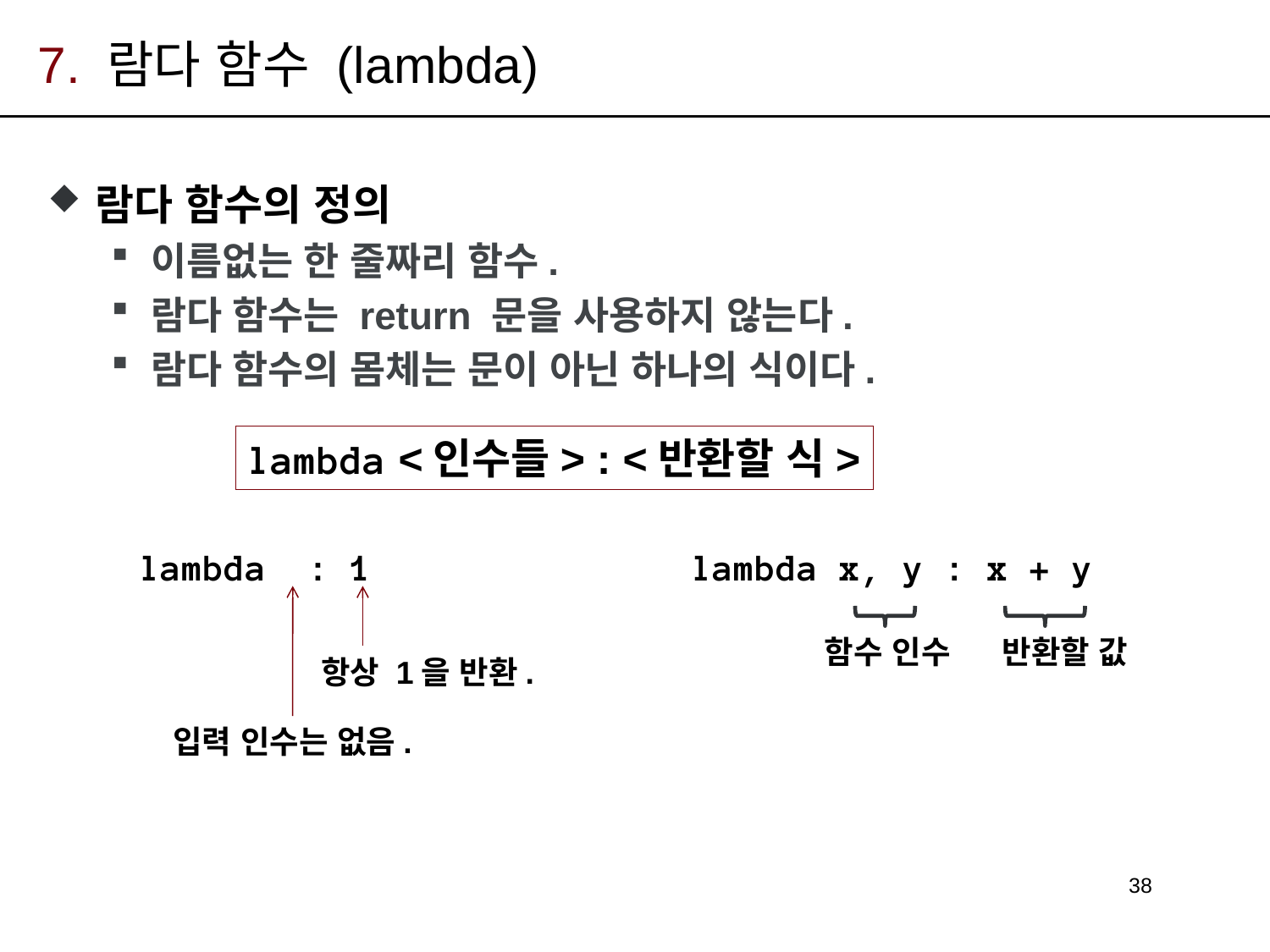

# 7. 람다 함수 (lambda)
람다 함수의 정의
이름없는 한 줄짜리 함수.
람다 함수는 return 문을 사용하지 않는다.
람다 함수의 몸체는 문이 아닌 하나의 식이다.

lambda <인수들> : <반환할 식>
lambda  : 1
lambda x, y : x + y

함수 인수
반환할 값
항상 1을 반환.
입력 인수는 없음.
38